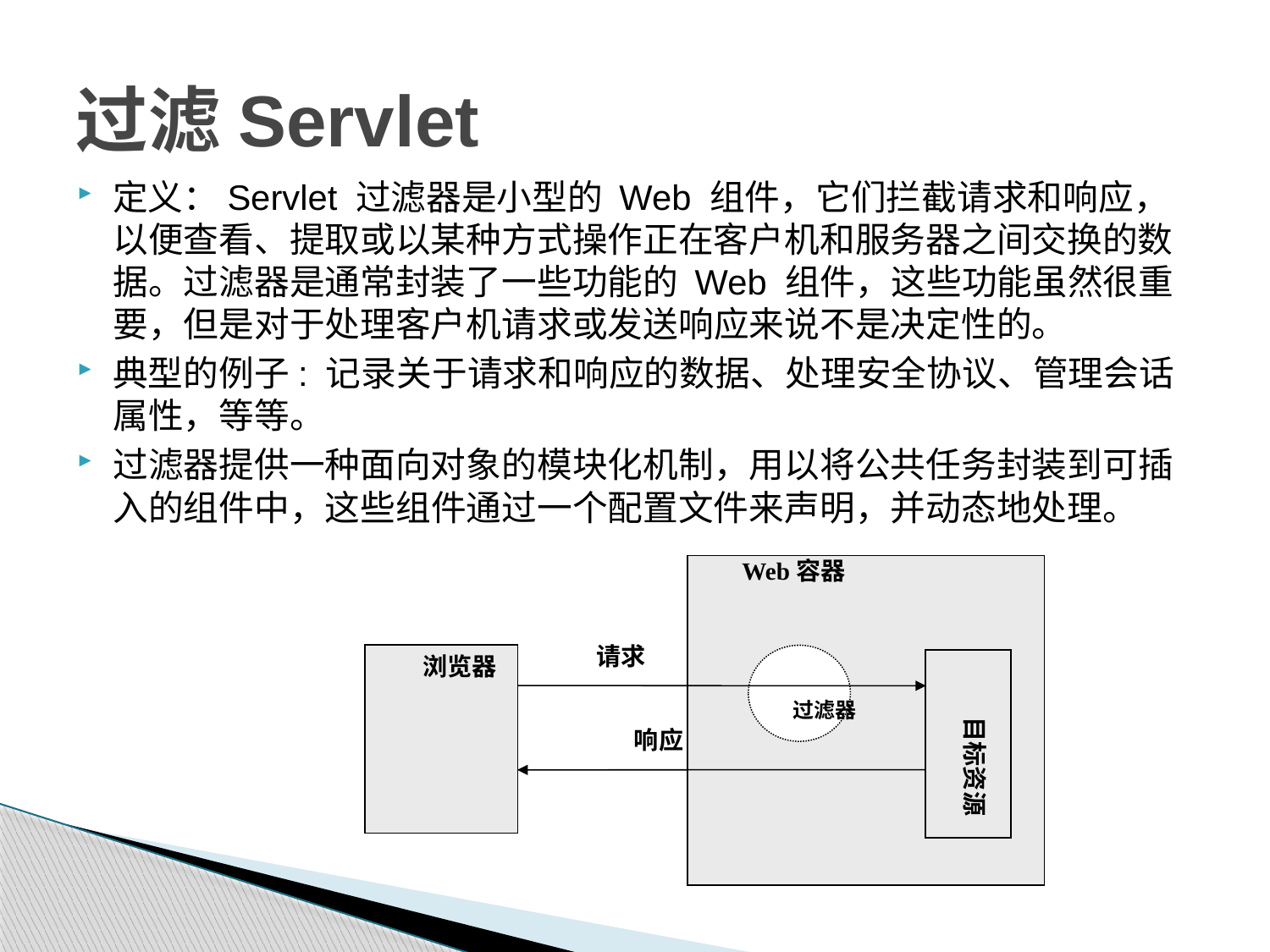

# 过滤Servlet
定义：Servlet 过滤器是小型的 Web 组件，它们拦截请求和响应，以便查看、提取或以某种方式操作正在客户机和服务器之间交换的数据。过滤器是通常封装了一些功能的 Web 组件，这些功能虽然很重要，但是对于处理客户机请求或发送响应来说不是决定性的。
典型的例子: 记录关于请求和响应的数据、处理安全协议、管理会话属性，等等。
过滤器提供一种面向对象的模块化机制，用以将公共任务封装到可插入的组件中，这些组件通过一个配置文件来声明，并动态地处理。

Web容器
请求
浏览器

目标资源

过滤器
响应